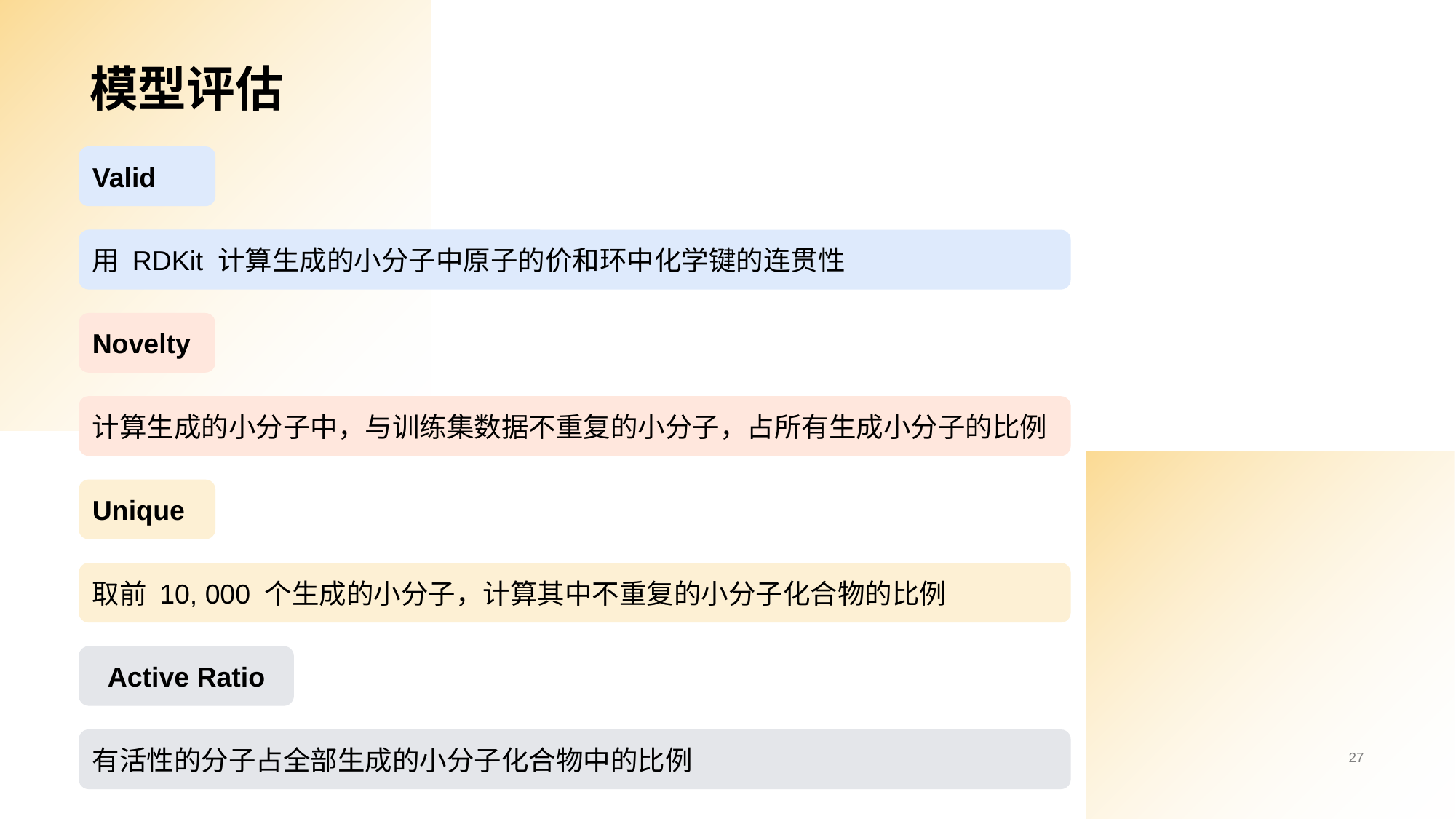

# 模型评估
Valid
用 RDKit 计算生成的小分子中原子的价和环中化学键的连贯性
Novelty
计算生成的小分子中，与训练集数据不重复的小分子，占所有生成小分子的比例
Unique
取前 10, 000 个生成的小分子，计算其中不重复的小分子化合物的比例
Active Ratio
有活性的分子占全部生成的小分子化合物中的比例
27